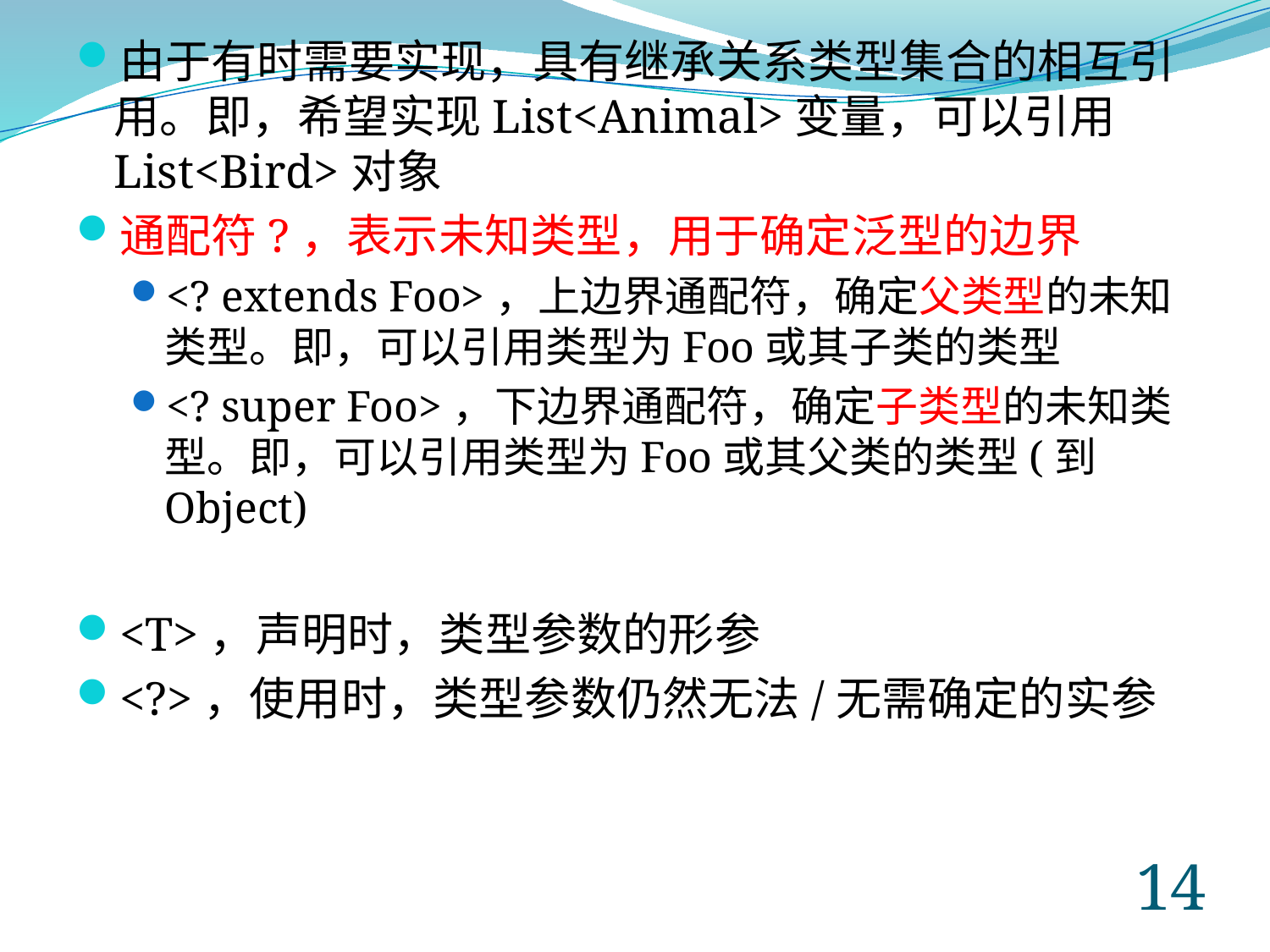

由于有时需要实现，具有继承关系类型集合的相互引用。即，希望实现List<Animal>变量，可以引用List<Bird>对象
通配符?，表示未知类型，用于确定泛型的边界
<? extends Foo>，上边界通配符，确定父类型的未知类型。即，可以引用类型为Foo或其子类的类型
<? super Foo>，下边界通配符，确定子类型的未知类型。即，可以引用类型为Foo或其父类的类型(到Object)

<T>，声明时，类型参数的形参
<?>，使用时，类型参数仍然无法/无需确定的实参
14